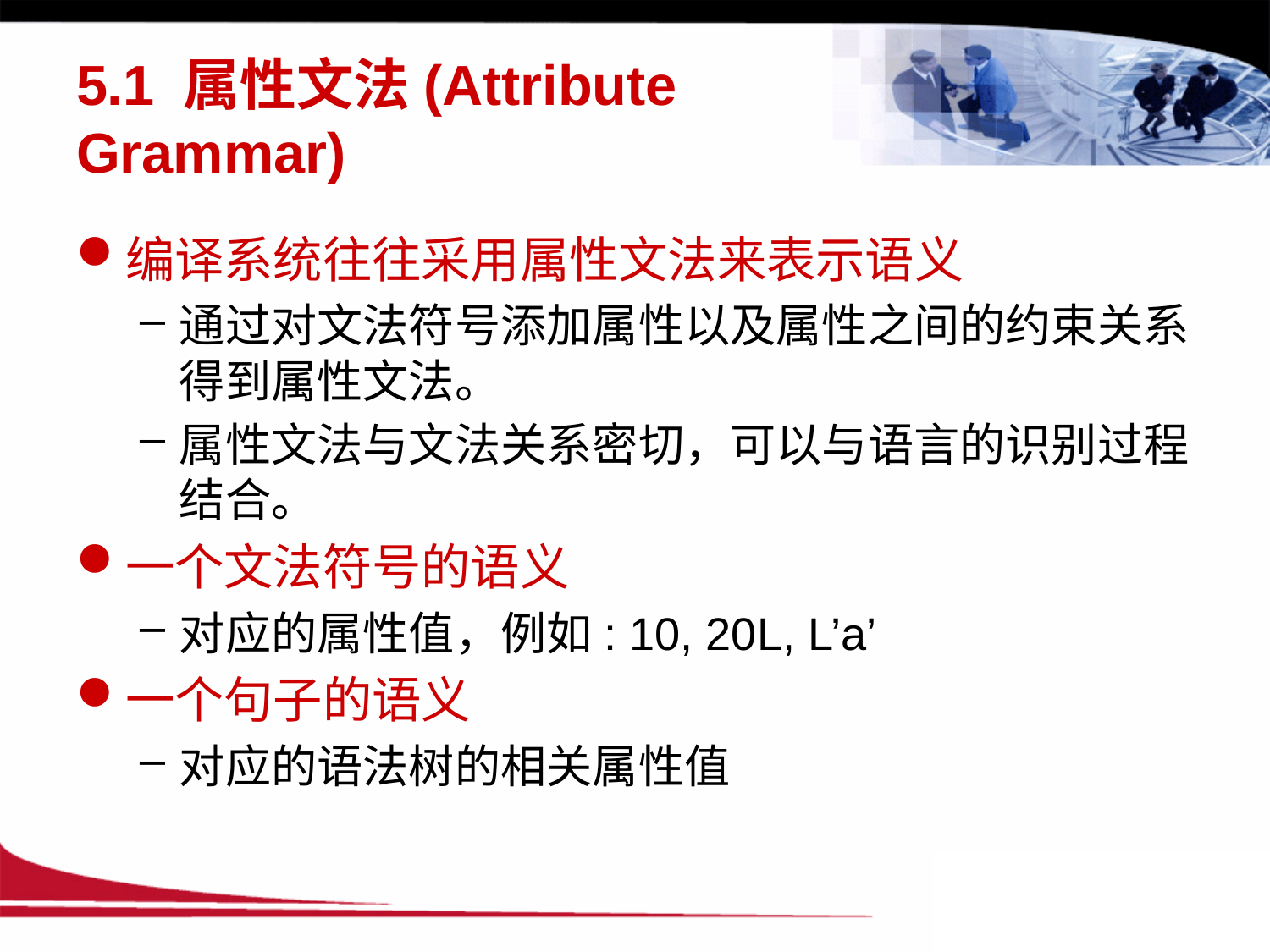

# 5.1 属性文法(Attribute Grammar)
编译系统往往采用属性文法来表示语义
通过对文法符号添加属性以及属性之间的约束关系得到属性文法。
属性文法与文法关系密切，可以与语言的识别过程结合。
一个文法符号的语义
对应的属性值，例如: 10, 20L, L’a’
一个句子的语义
对应的语法树的相关属性值